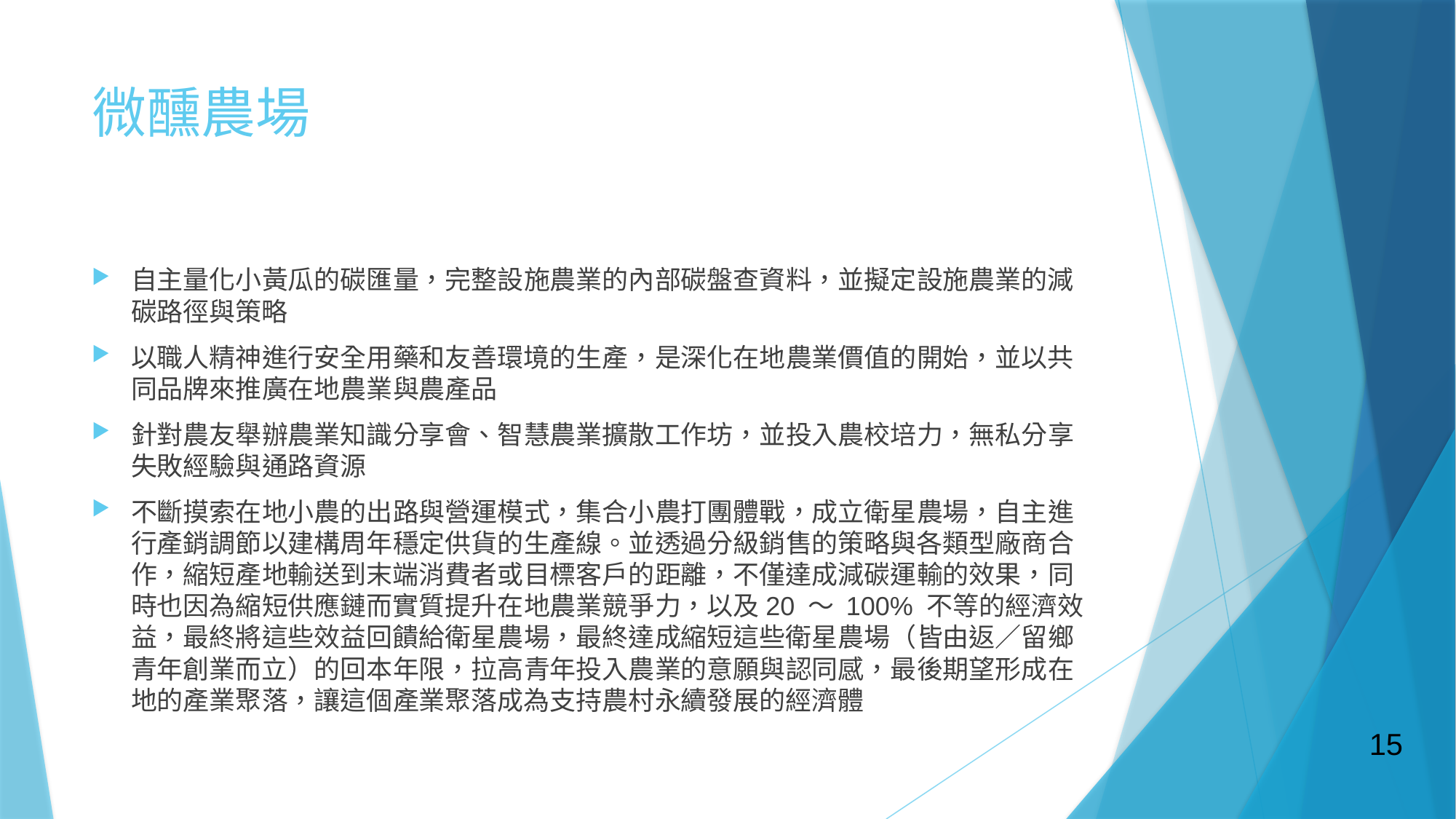

# 微醺農場
自主量化小黃瓜的碳匯量，完整設施農業的內部碳盤查資料，並擬定設施農業的減碳路徑與策略
以職人精神進行安全用藥和友善環境的生產，是深化在地農業價值的開始，並以共同品牌來推廣在地農業與農產品
針對農友舉辦農業知識分享會、智慧農業擴散工作坊，並投入農校培力，無私分享失敗經驗與通路資源
不斷摸索在地小農的出路與營運模式，集合小農打團體戰，成立衛星農場，自主進行產銷調節以建構周年穩定供貨的生產線。並透過分級銷售的策略與各類型廠商合作，縮短產地輸送到末端消費者或目標客戶的距離，不僅達成減碳運輸的效果，同時也因為縮短供應鏈而實質提升在地農業競爭力，以及20 ～ 100% 不等的經濟效益，最終將這些效益回饋給衛星農場，最終達成縮短這些衛星農場（皆由返／留鄉青年創業而立）的回本年限，拉高青年投入農業的意願與認同感，最後期望形成在地的產業聚落，讓這個產業聚落成為支持農村永續發展的經濟體
15